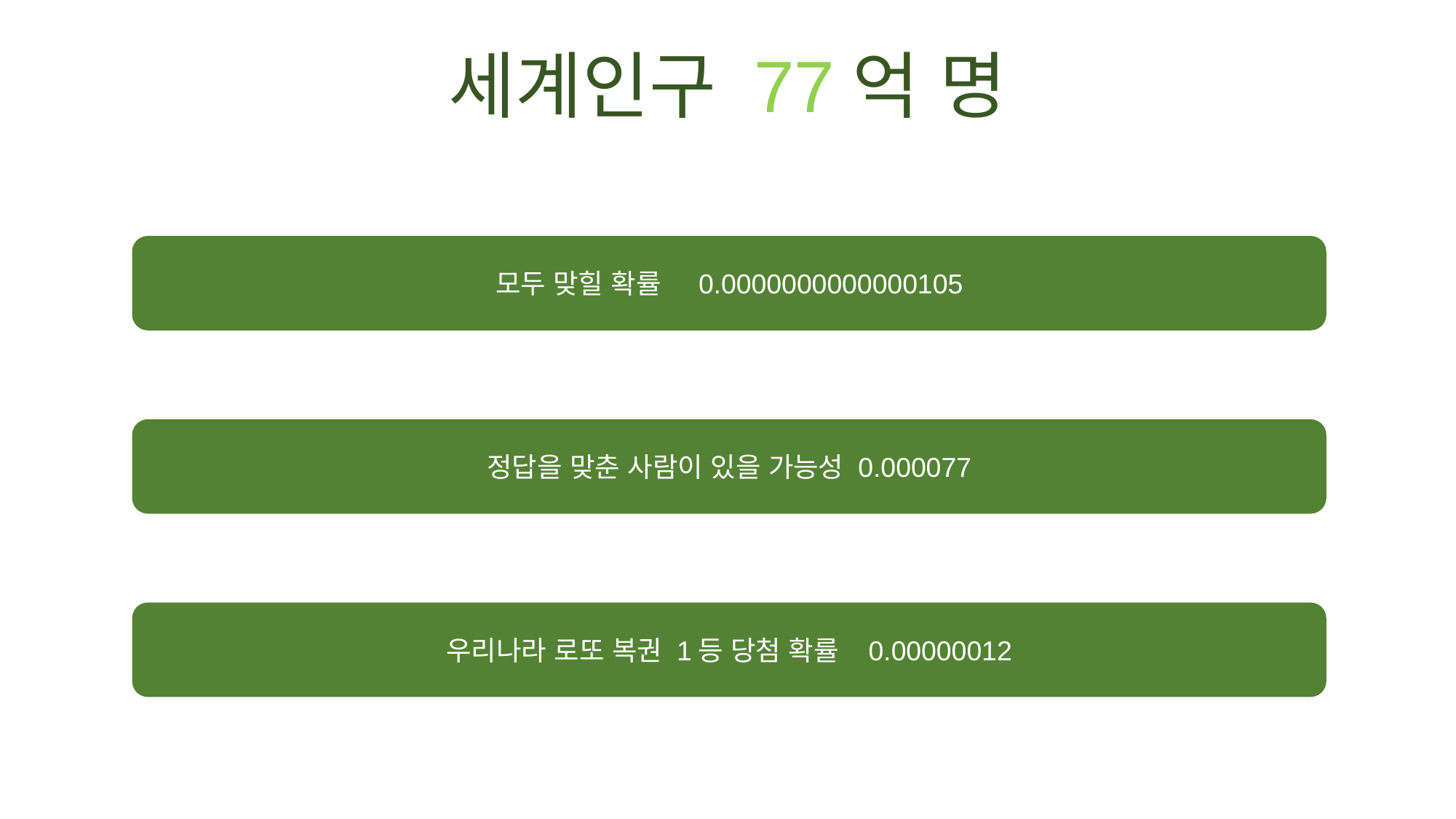

# 세계인구 77억 명

모두 맞힐 확률    0.0000000000000105

정답을 맞춘 사람이 있을 가능성 0.000077

우리나라 로또 복권 1등 당첨 확률   0.00000012